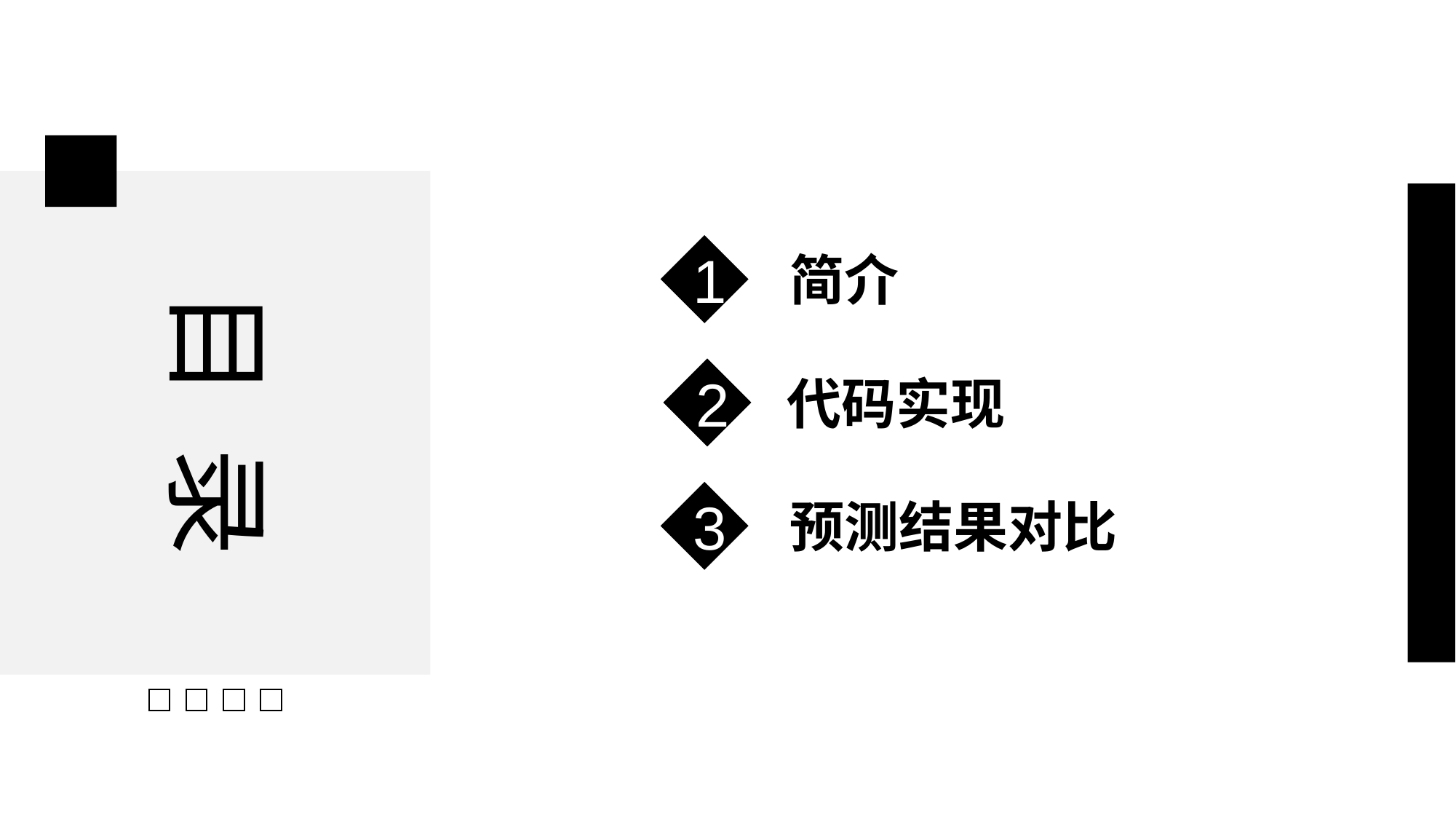

目  录
1
简介
2
代码实现
3
预测结果对比